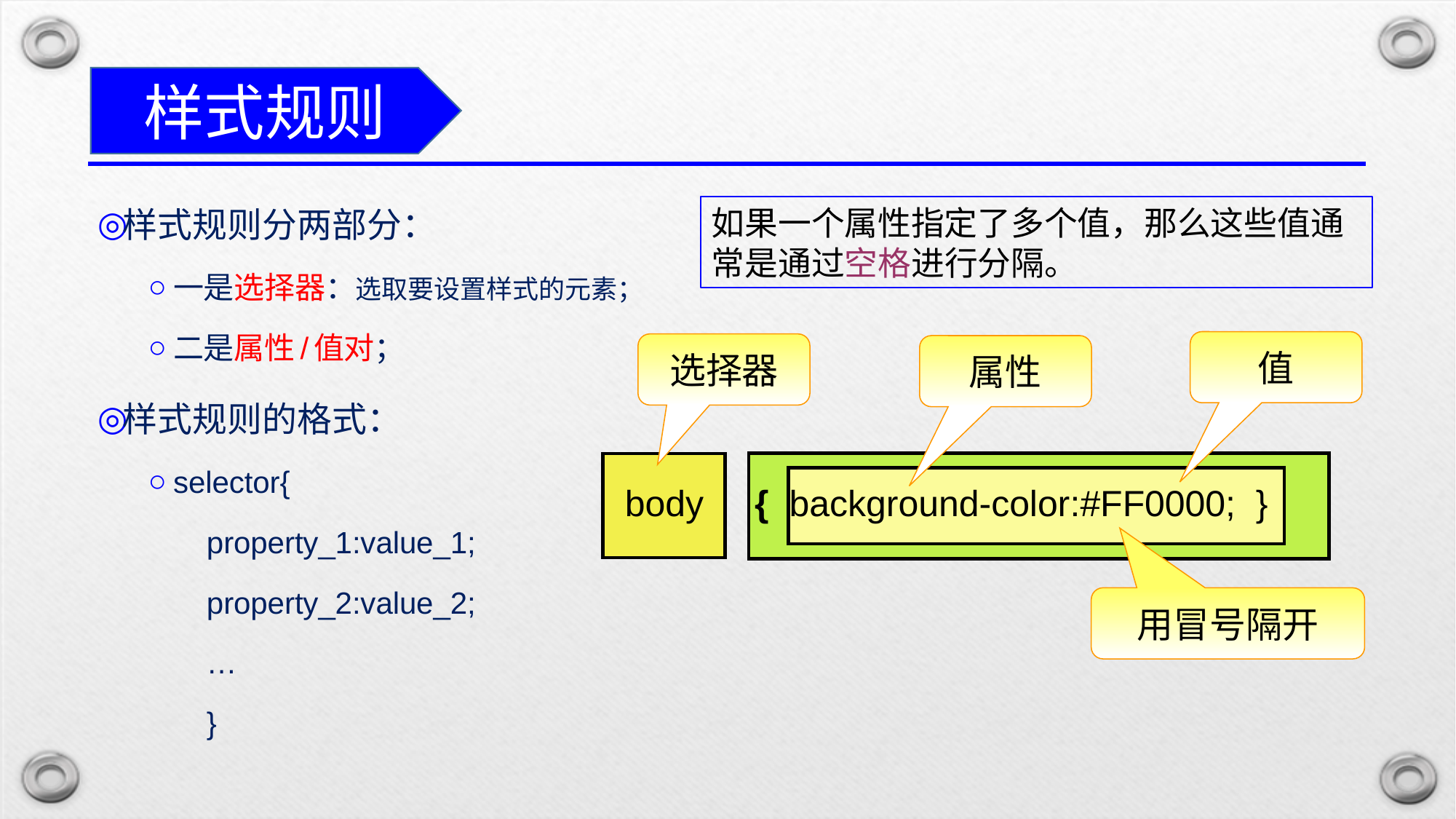

样式规则
样式规则分两部分：
一是选择器：选取要设置样式的元素；
二是属性/值对；
样式规则的格式：
selector{
       property_1:value_1;
       property_2:value_2;
       …
       }

如果一个属性指定了多个值，那么这些值通常是通过空格进行分隔。
值
选择器
属性

body     {  background-color:#FF0000;  }
用冒号隔开